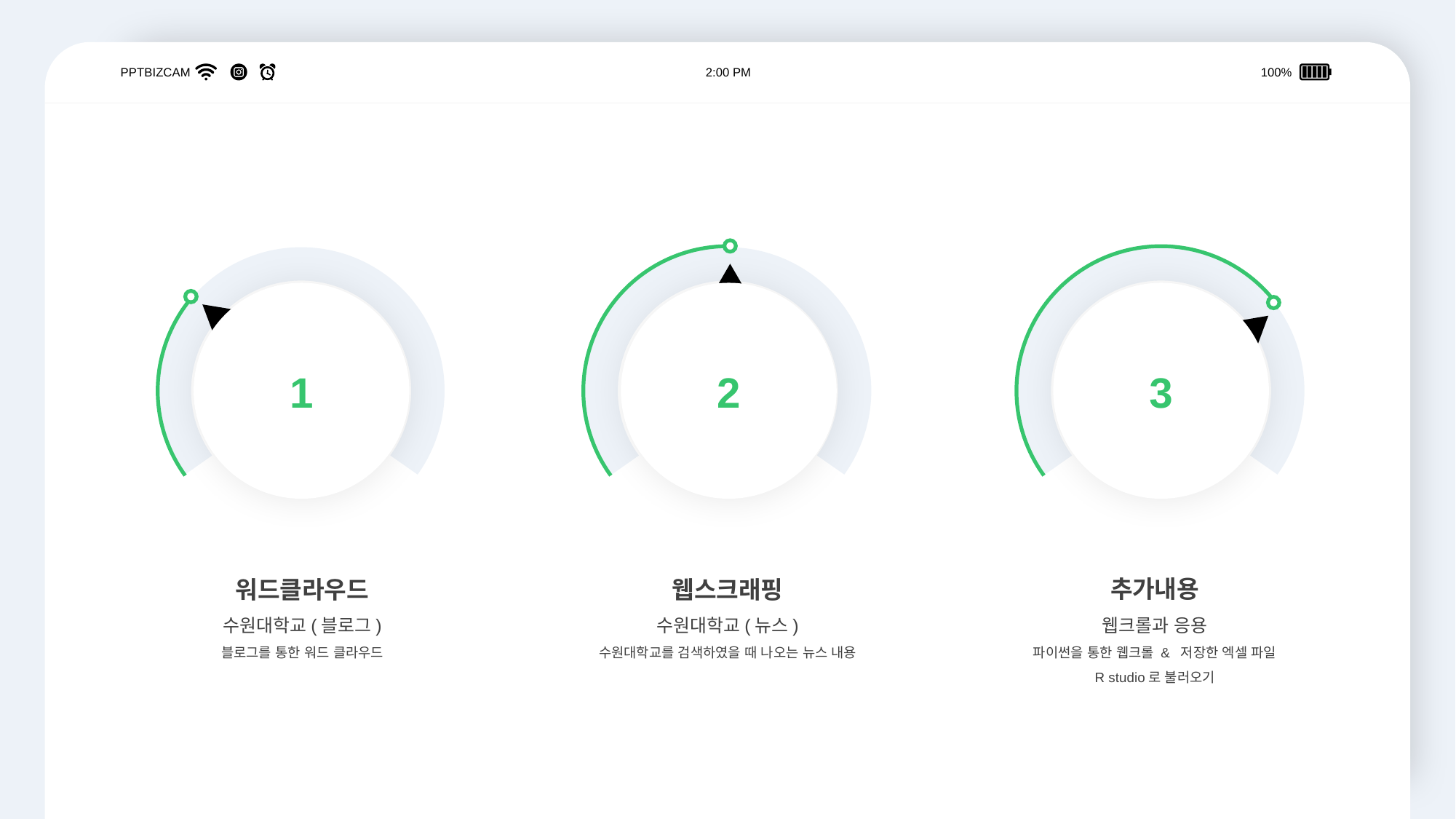

PPTBIZCAM
2:00 PM
100%

1
2
3

워드클라우드
수원대학교(블로그)
블로그를 통한 워드 클라우드
웹스크래핑
수원대학교(뉴스)
수원대학교를 검색하였을 때 나오는 뉴스 내용
추가내용
웹크롤과 응용
파이썬을 통한 웹크롤 &  저장한 엑셀 파일
R studio로 불러오기